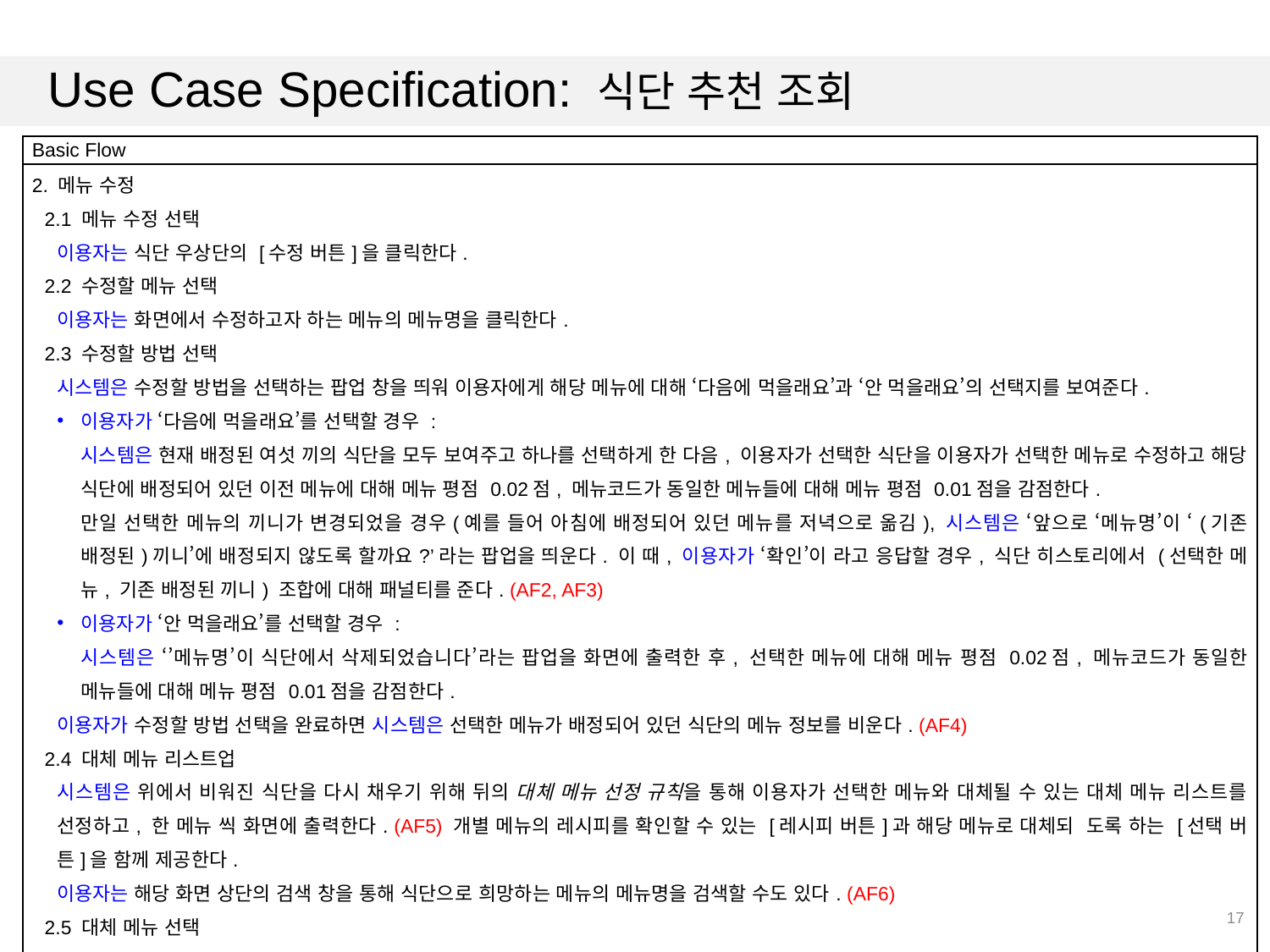

# Use Case Specification: 식단 추천 조회
| Basic Flow |
| --- |
| 2. 메뉴 수정 2.1 메뉴 수정 선택 이용자는 식단 우상단의 [수정 버튼]을 클릭한다. 2.2 수정할 메뉴 선택 이용자는 화면에서 수정하고자 하는 메뉴의 메뉴명을 클릭한다. 2.3 수정할 방법 선택 시스템은 수정할 방법을 선택하는 팝업 창을 띄워 이용자에게 해당 메뉴에 대해 ‘다음에 먹을래요’과 ‘안 먹을래요’의 선택지를 보여준다. 이용자가 ‘다음에 먹을래요’를 선택할 경우 : 시스템은 현재 배정된 여섯 끼의 식단을 모두 보여주고 하나를 선택하게 한 다음, 이용자가 선택한 식단을 이용자가 선택한 메뉴로 수정하고 해당 식단에 배정되어 있던 이전 메뉴에 대해 메뉴 평점 0.02점, 메뉴코드가 동일한 메뉴들에 대해 메뉴 평점 0.01점을 감점한다. 만일 선택한 메뉴의 끼니가 변경되었을 경우(예를 들어 아침에 배정되어 있던 메뉴를 저녁으로 옮김), 시스템은 ‘앞으로 ‘메뉴명’이 ‘(기존 배정된)끼니’에 배정되지 않도록 할까요?’라는 팝업을 띄운다. 이 때, 이용자가 ‘확인’이 라고 응답할 경우, 식단 히스토리에서 (선택한 메뉴, 기존 배정된 끼니) 조합에 대해 패널티를 준다. (AF2, AF3) 이용자가 ‘안 먹을래요’를 선택할 경우 : 시스템은 ‘’메뉴명’이 식단에서 삭제되었습니다’라는 팝업을 화면에 출력한 후, 선택한 메뉴에 대해 메뉴 평점 0.02점, 메뉴코드가 동일한 메뉴들에 대해 메뉴 평점 0.01점을 감점한다. 이용자가 수정할 방법 선택을 완료하면 시스템은 선택한 메뉴가 배정되어 있던 식단의 메뉴 정보를 비운다. (AF4) 2.4 대체 메뉴 리스트업 시스템은 위에서 비워진 식단을 다시 채우기 위해 뒤의 대체 메뉴 선정 규칙을 통해 이용자가 선택한 메뉴와 대체될 수 있는 대체 메뉴 리스트를 선정하고, 한 메뉴 씩 화면에 출력한다. (AF5) 개별 메뉴의 레시피를 확인할 수 있는 [레시피 버튼]과 해당 메뉴로 대체되 도록 하는 [선택 버튼]을 함께 제공한다. 이용자는 해당 화면 상단의 검색 창을 통해 식단으로 희망하는 메뉴의 메뉴명을 검색할 수도 있다. (AF6) 2.5 대체 메뉴 선택 이용자는 좌우 스와이프를 통해 대체 메뉴 리스트를 조회하다가 [선택 버튼]을 눌러 대체하고자 하는 하나의 메뉴를 선택한다. 2.6 대체 메뉴 확인 시스템은 ‘’메뉴명’으로 식단을 대체하시겠습니까?’라는 팝업을 띄운다. 이용자가 ‘확인’라고 응답할 경우 식단을 대체 메뉴로 수정하여 저장한 다음, 변경한 메뉴의 메뉴 평점을 0.02점 가점하고 메뉴 코드가 동일한 메뉴들의 메뉴 평점을 0.01점 가점한다. (AF7) (2.3, 2.6의 메뉴 평점 가감 과정에서 이미 점수가 1.5점인 메뉴는 가점을 하지 않고, 0.5점인 메뉴는 감점을 하지 않는다.) |
17